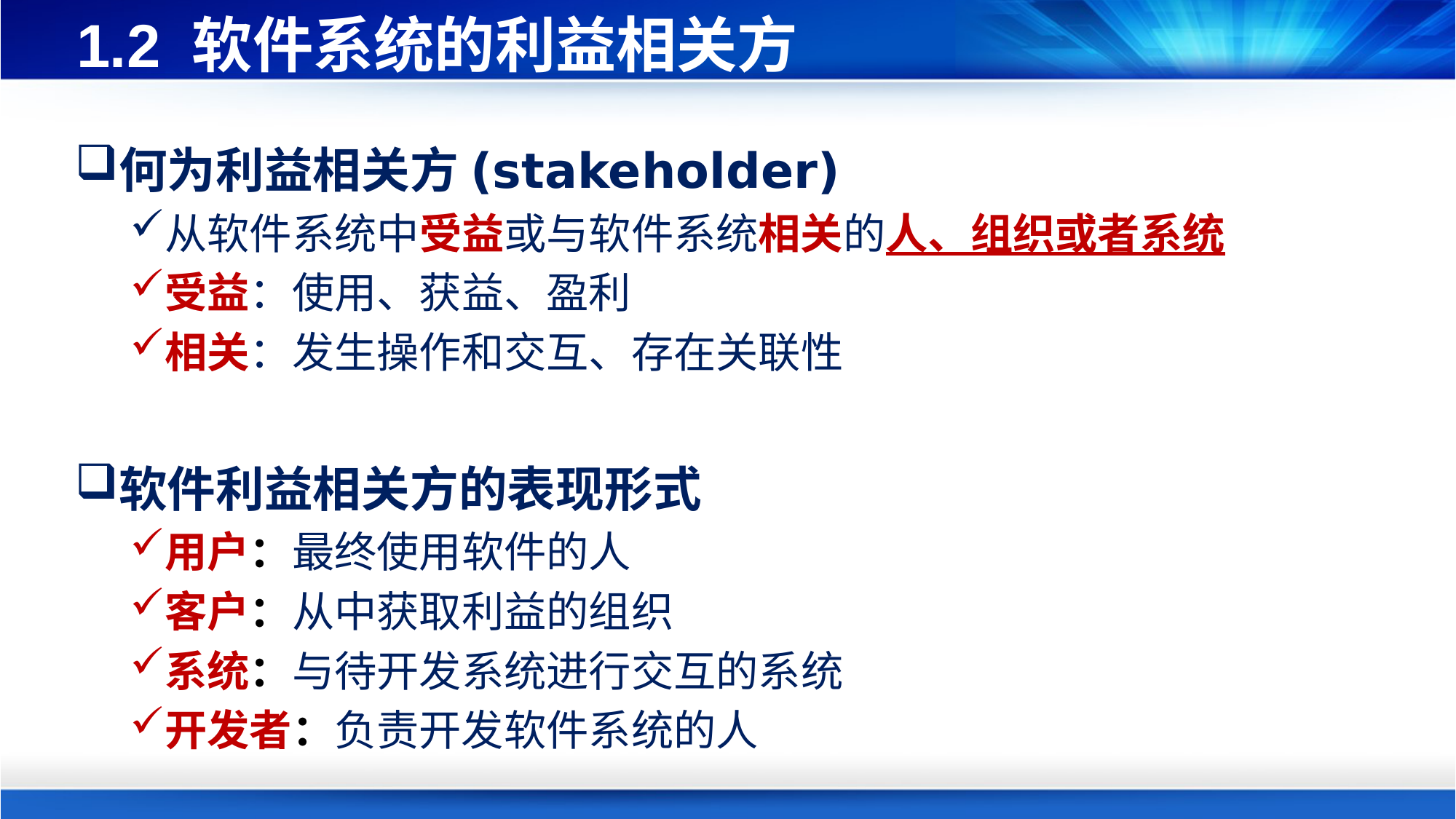

# 1.2 软件系统的利益相关方
何为利益相关方(stakeholder)
从软件系统中受益或与软件系统相关的人、组织或者系统
受益：使用、获益、盈利
相关：发生操作和交互、存在关联性

软件利益相关方的表现形式
用户：最终使用软件的人
客户：从中获取利益的组织
系统：与待开发系统进行交互的系统
开发者：负责开发软件系统的人